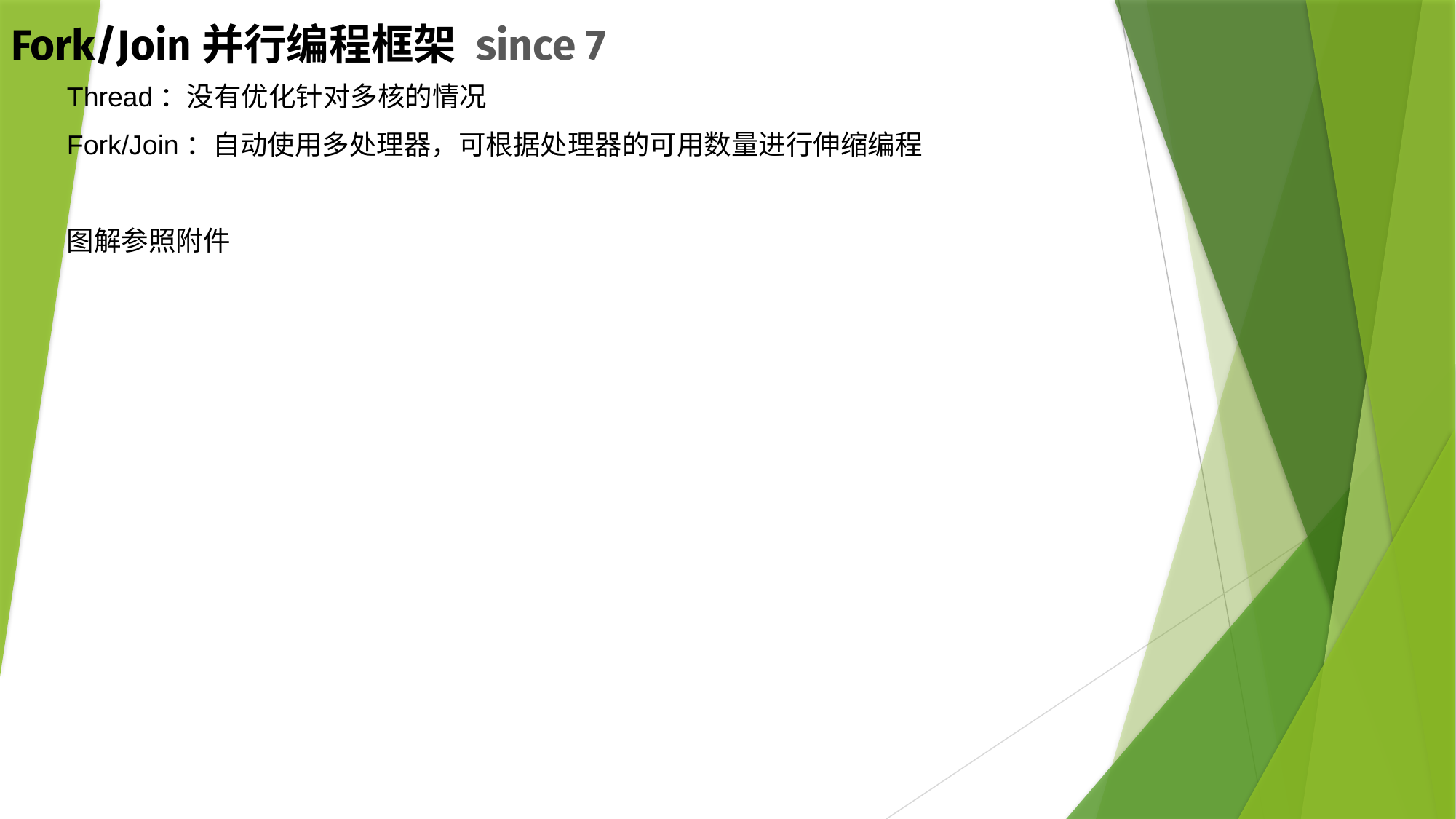

# Fork/Join并行编程框架 since 7
Thread：没有优化针对多核的情况
Fork/Join：自动使用多处理器，可根据处理器的可用数量进行伸缩编程

图解参照附件